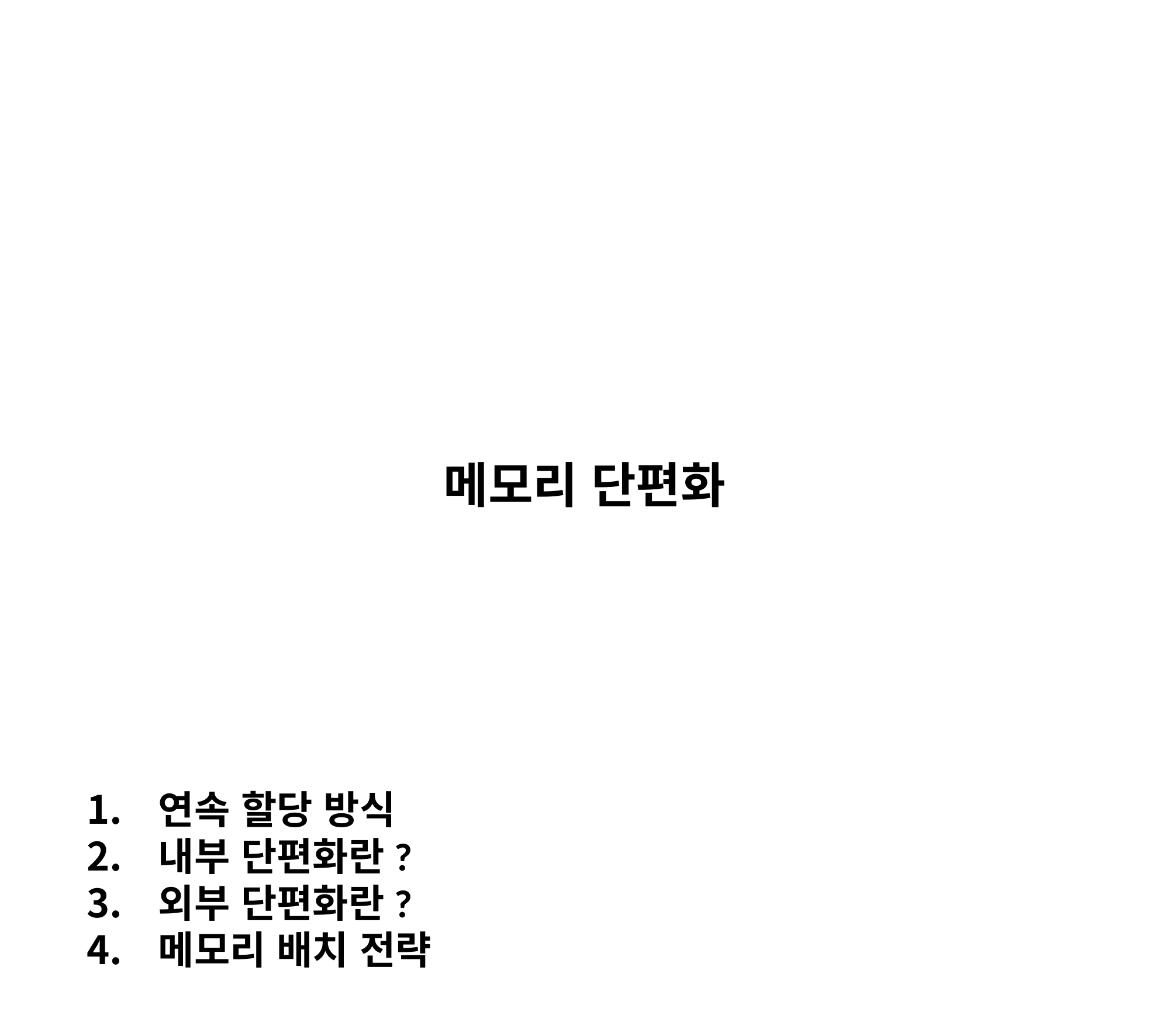

메모리 단편화
연속 할당 방식
내부 단편화란?
외부 단편화란?
메모리 배치 전략